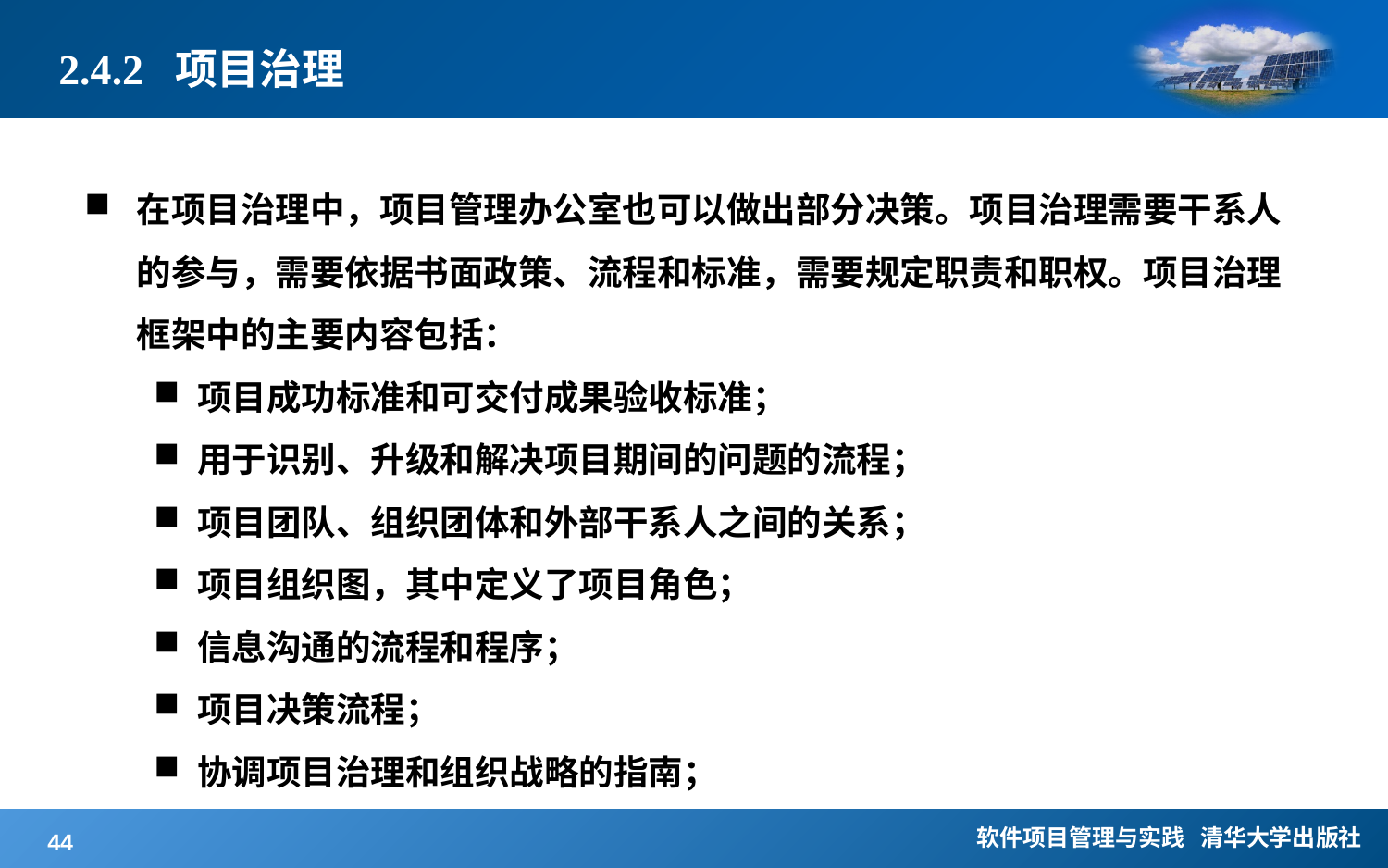

# 2.4.2  项目治理
在项目治理中，项目管理办公室也可以做出部分决策。项目治理需要干系人的参与，需要依据书面政策、流程和标准，需要规定职责和职权。项目治理框架中的主要内容包括：
项目成功标准和可交付成果验收标准；
用于识别、升级和解决项目期间的问题的流程；
项目团队、组织团体和外部干系人之间的关系；
项目组织图，其中定义了项目角色；
信息沟通的流程和程序；
项目决策流程；
协调项目治理和组织战略的指南；